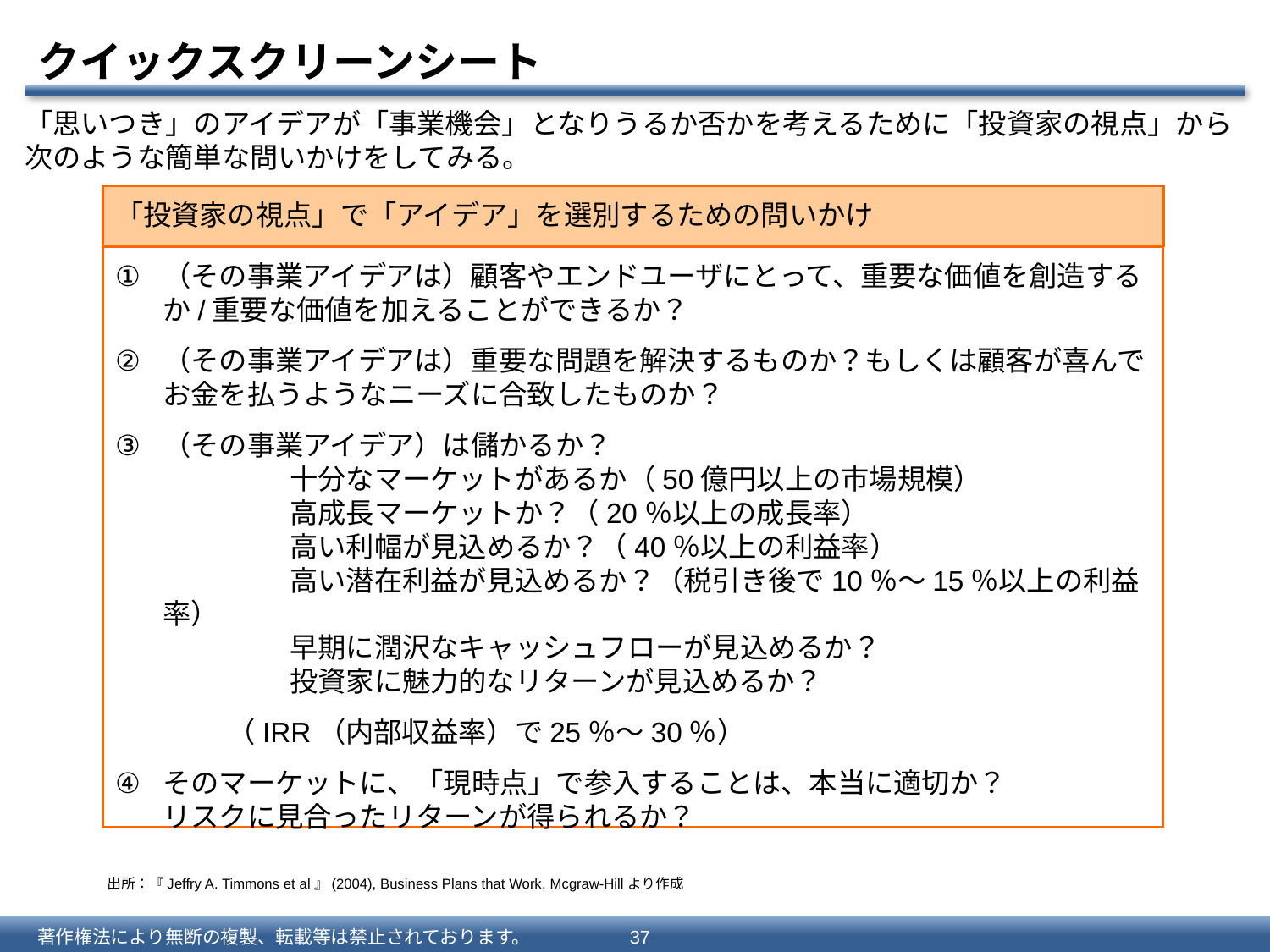

# クイックスクリーンシート
「思いつき」のアイデアが「事業機会」となりうるか否かを考えるために「投資家の視点」から次のような簡単な問いかけをしてみる。
「投資家の視点」で「アイデア」を選別するための問いかけ
（その事業アイデアは）顧客やエンドユーザにとって、重要な価値を創造するか/重要な価値を加えることができるか？
（その事業アイデアは）重要な問題を解決するものか？もしくは顧客が喜んでお金を払うようなニーズに合致したものか？
（その事業アイデア）は儲かるか？
	十分なマーケットがあるか（50億円以上の市場規模）
	高成長マーケットか？（20％以上の成長率）
	高い利幅が見込めるか？（40％以上の利益率）
	高い潜在利益が見込めるか？（税引き後で10％～15％以上の利益率）
	早期に潤沢なキャッシュフローが見込めるか？
	投資家に魅力的なリターンが見込めるか？
　　　　（IRR（内部収益率）で25％～30％）
そのマーケットに、「現時点」で参入することは、本当に適切か？
リスクに見合ったリターンが得られるか？
出所：『Jeffry A. Timmons et al』(2004), Business Plans that Work, Mcgraw-Hillより作成